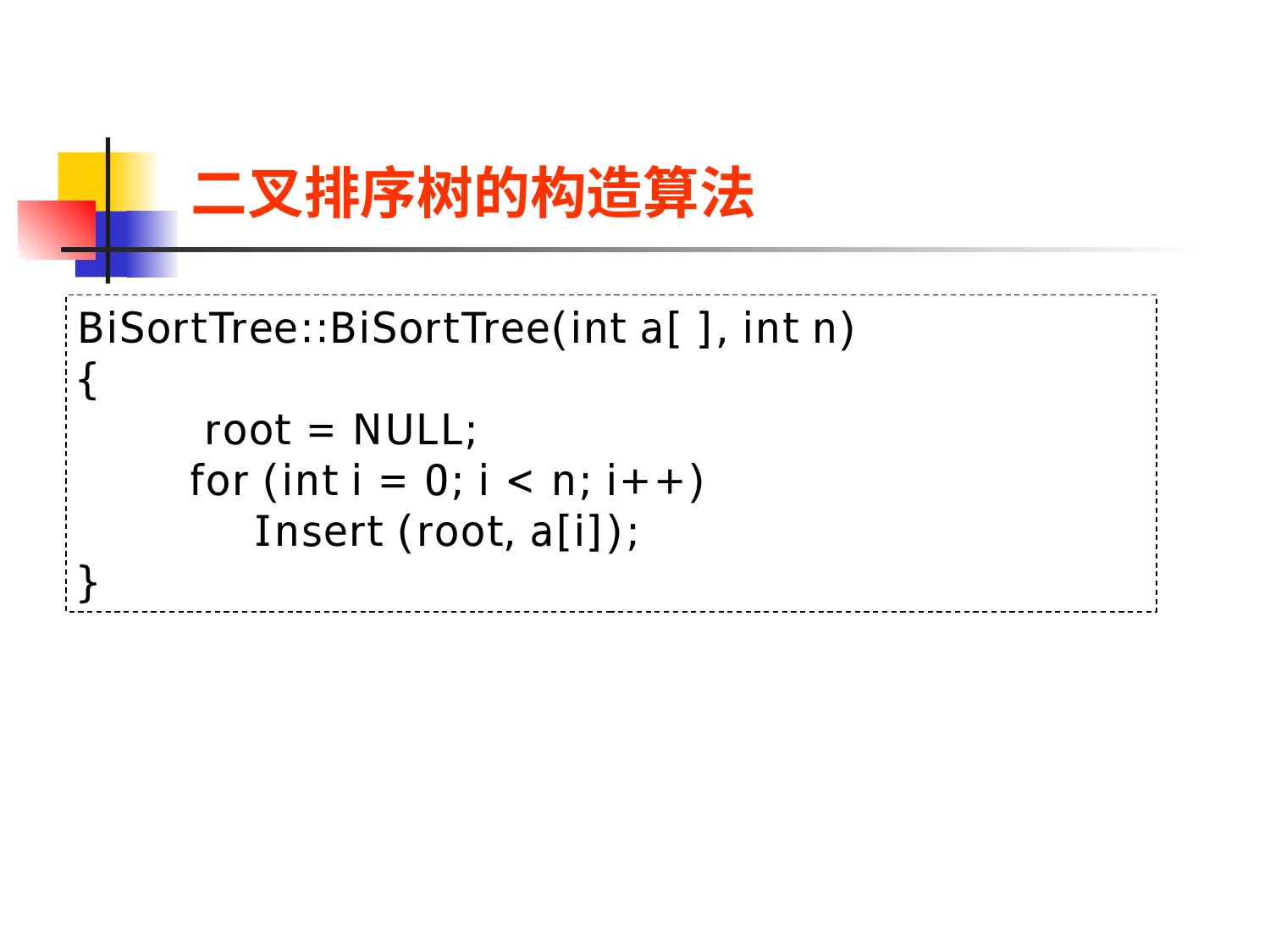

二叉排序树的构造算法
BiSortTree::BiSortTree(int a[ ], int n)
{
	root = NULL;
         for (int i = 0; i < n; i++)
	    Insert (root, a[i]);
}